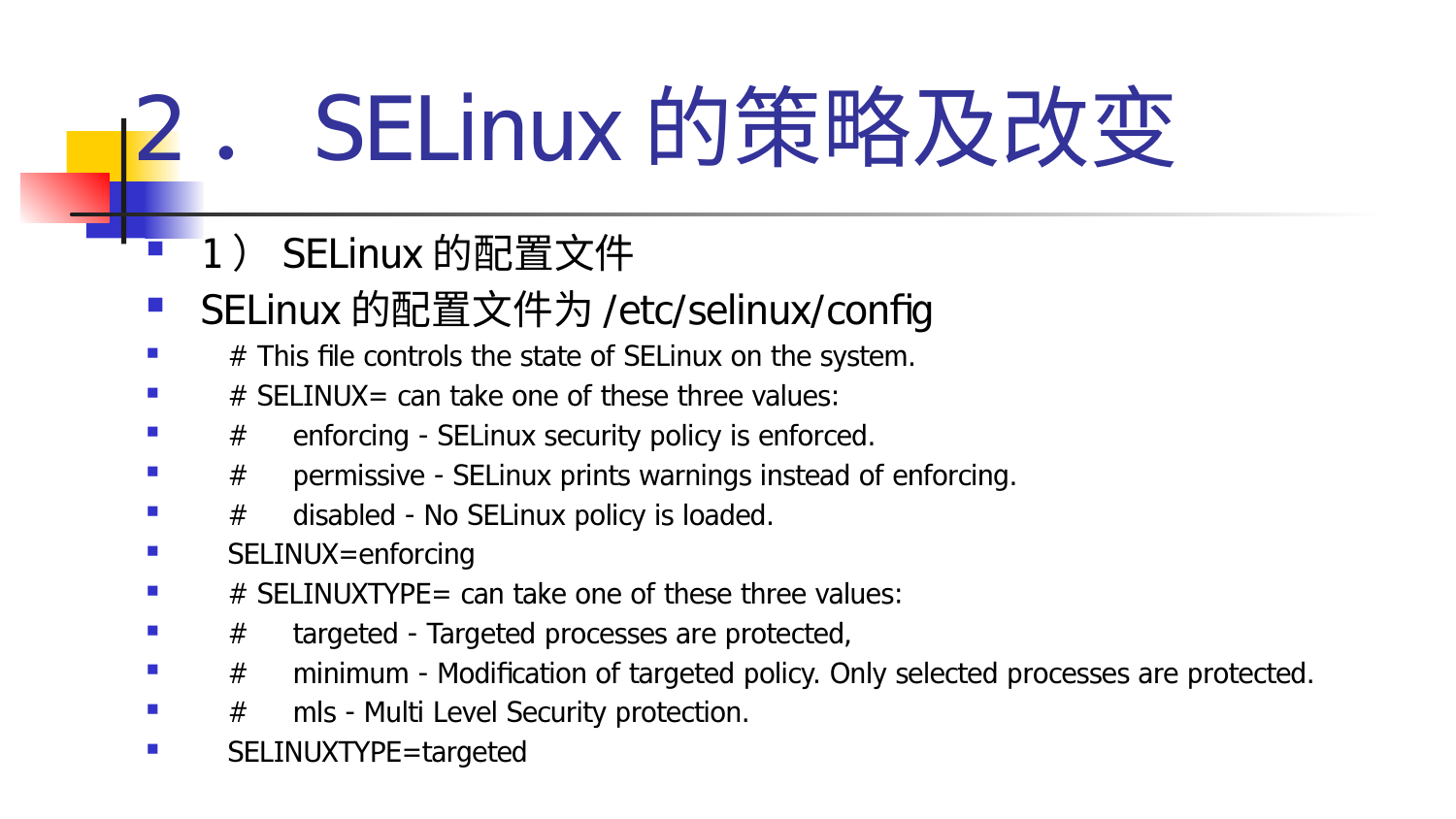

# 2．SELinux的策略及改变
1）SELinux的配置文件
SELinux的配置文件为/etc/selinux/config
   # This file controls the state of SELinux on the system.
   # SELINUX= can take one of these three values:
   #     enforcing - SELinux security policy is enforced.
   #     permissive - SELinux prints warnings instead of enforcing.
   #     disabled - No SELinux policy is loaded.
   SELINUX=enforcing
   # SELINUXTYPE= can take one of these three values:
   #     targeted - Targeted processes are protected,
   #     minimum - Modification of targeted policy. Only selected processes are protected.
   #     mls - Multi Level Security protection.
   SELINUXTYPE=targeted